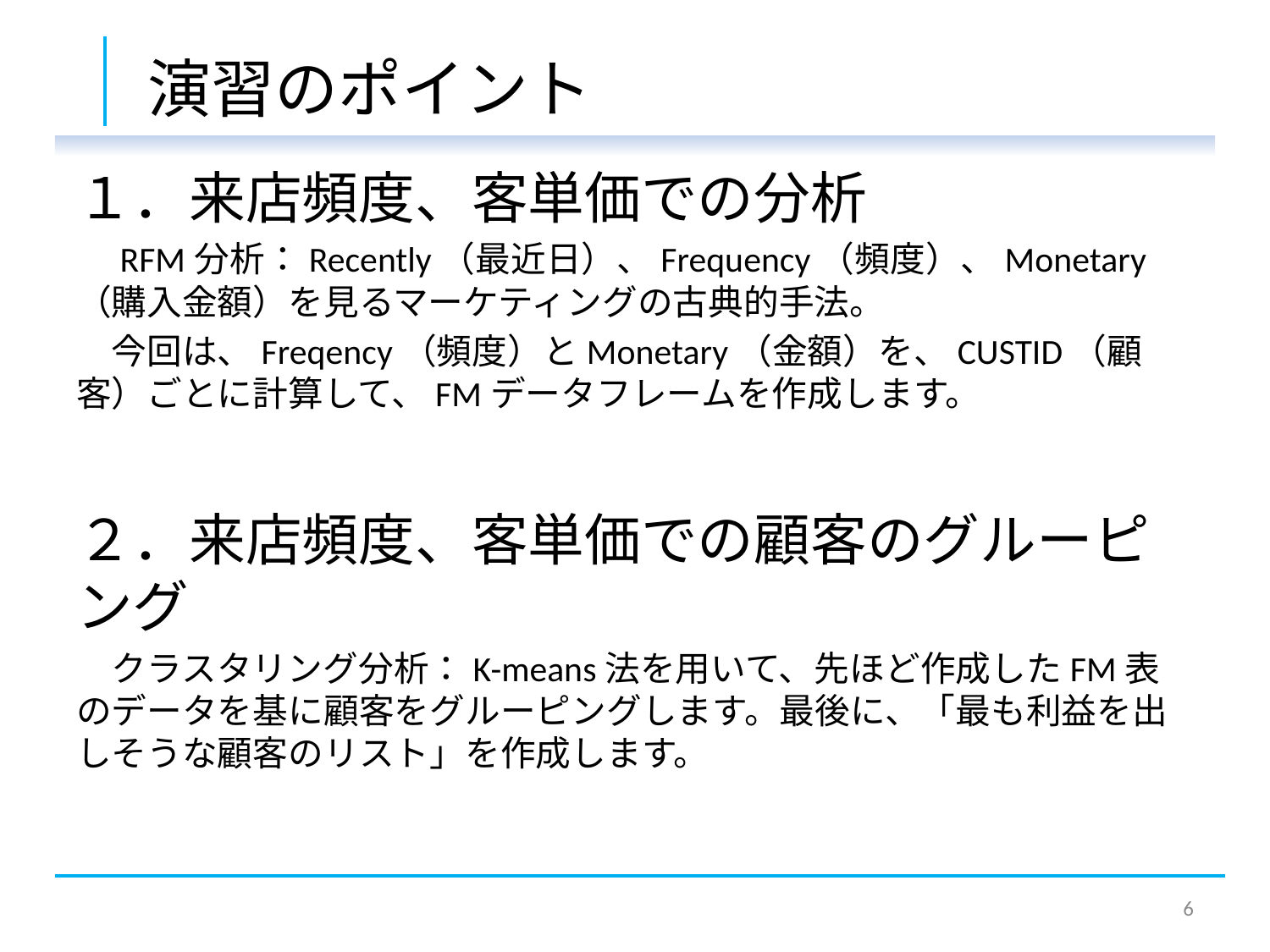

# 演習のポイント
１．来店頻度、客単価での分析
　RFM分析：Recently（最近日）、Frequency（頻度）、Monetary（購入金額）を見るマーケティングの古典的手法。
　今回は、Freqency（頻度）とMonetary（金額）を、CUSTID（顧客）ごとに計算して、FMデータフレームを作成します。

２．来店頻度、客単価での顧客のグルーピング
　クラスタリング分析：K-means法を用いて、先ほど作成したFM表のデータを基に顧客をグルーピングします。最後に、「最も利益を出しそうな顧客のリスト」を作成します。

6